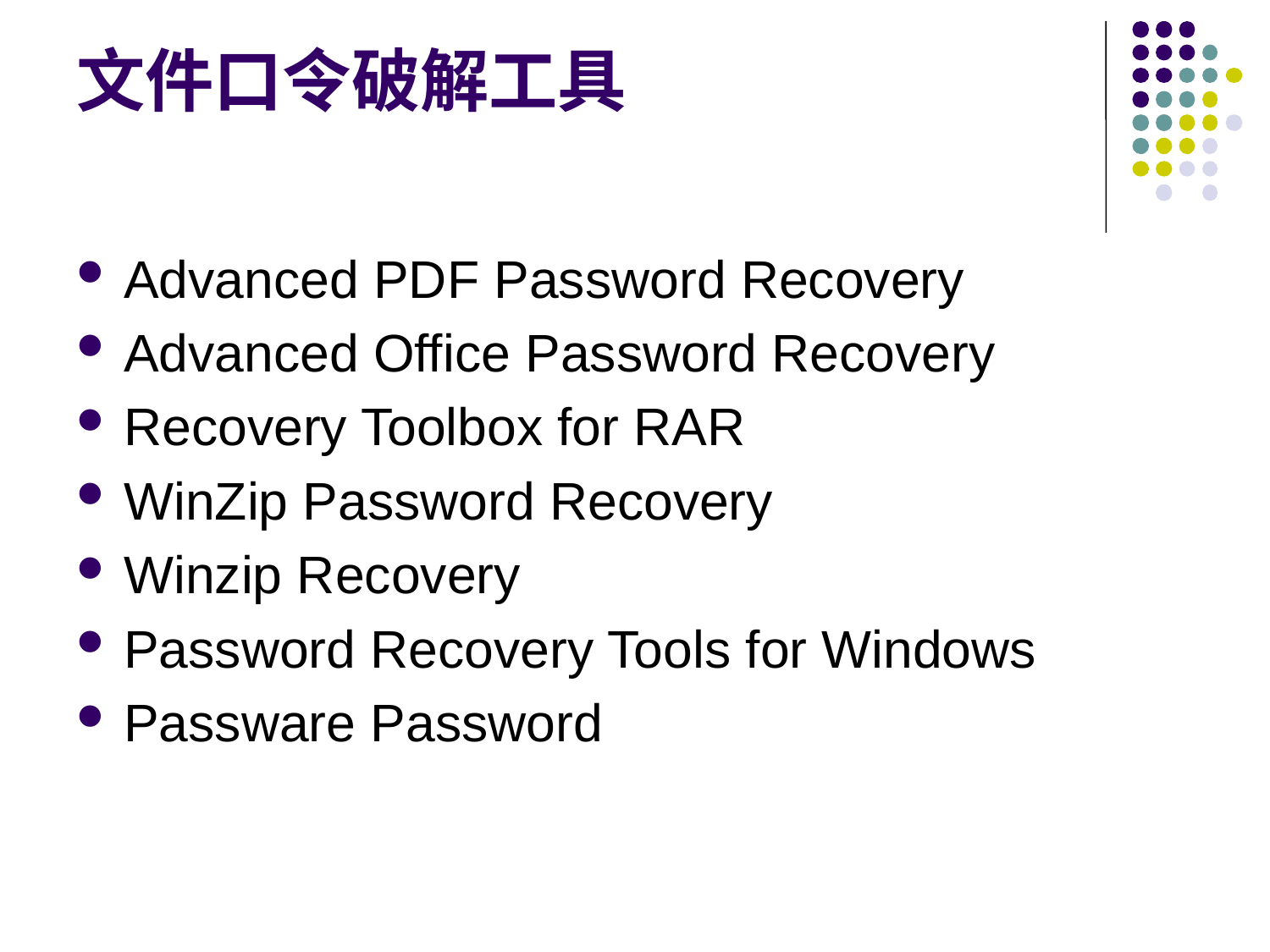

# 文件口令破解工具
Advanced PDF Password Recovery
Advanced Office Password Recovery
Recovery Toolbox for RAR
WinZip Password Recovery
Winzip Recovery
Password Recovery Tools for Windows
Passware Password